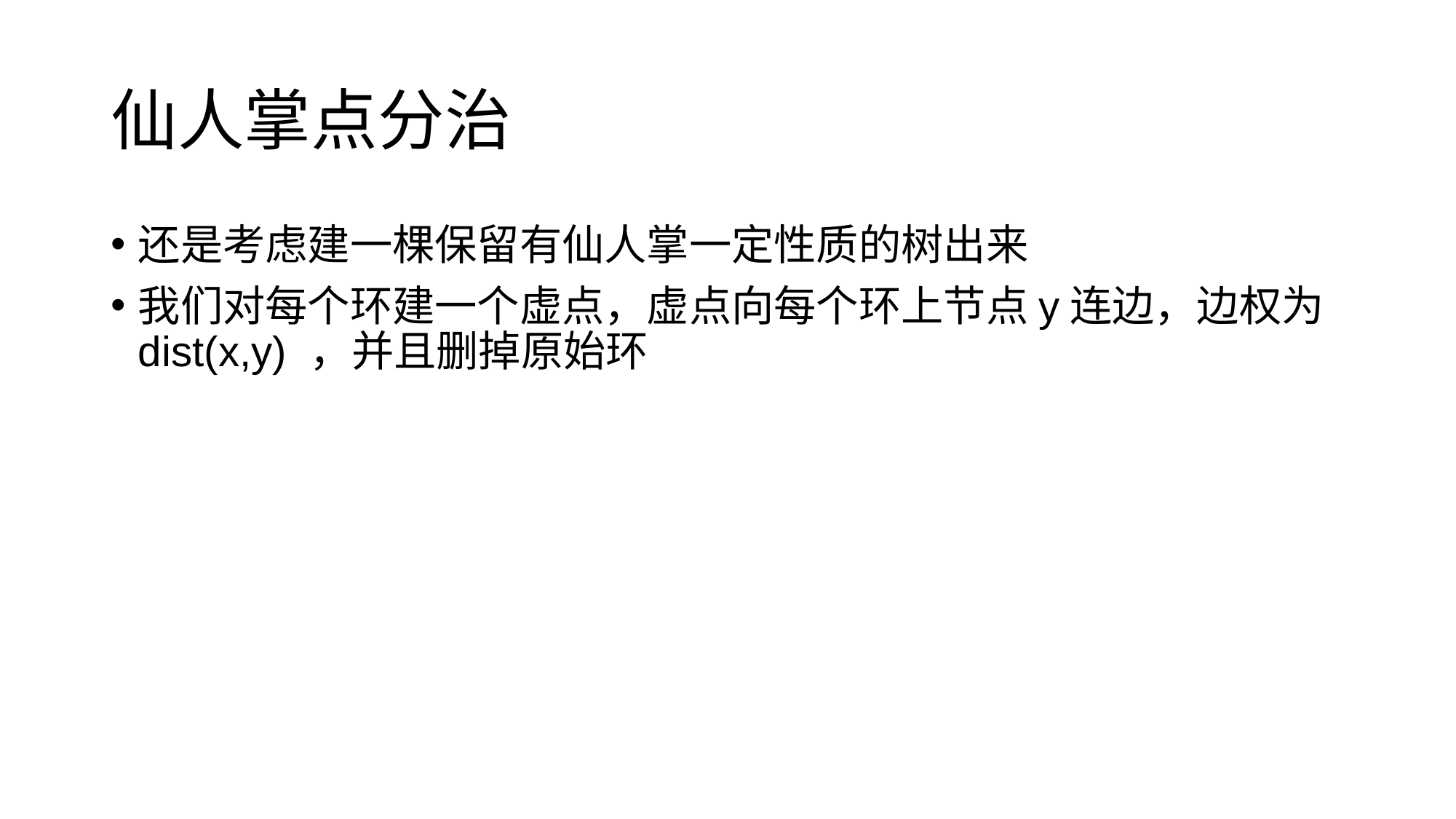

# 仙人掌点分治
还是考虑建一棵保留有仙人掌一定性质的树出来
我们对每个环建一个虚点，虚点向每个环上节点y连边，边权为dist(x,y) ，并且删掉原始环